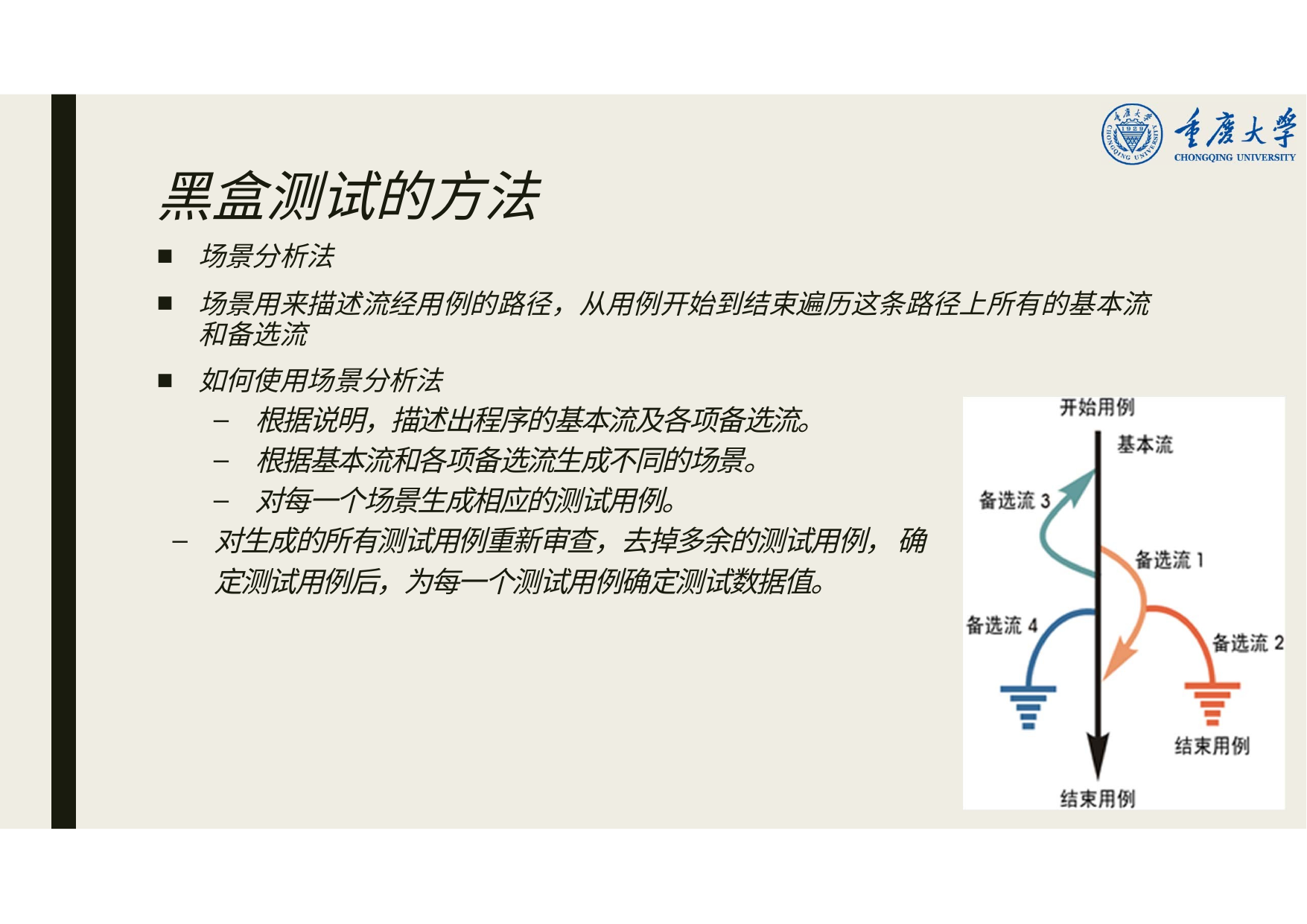

# 黑盒测试的方法
场景分析法
场景用来描述流经用例的路径，从用例开始到结束遍历这条路径上所有的基本流 和备选流
如何使用场景分析法
根据说明，描述出程序的基本流及各项备选流。
根据基本流和各项备选流生成不同的场景。
对每一个场景生成相应的测试用例。
对生成的所有测试用例重新审查，去掉多余的测试用例， 确定测试用例后，为每一个测试用例确定测试数据值。